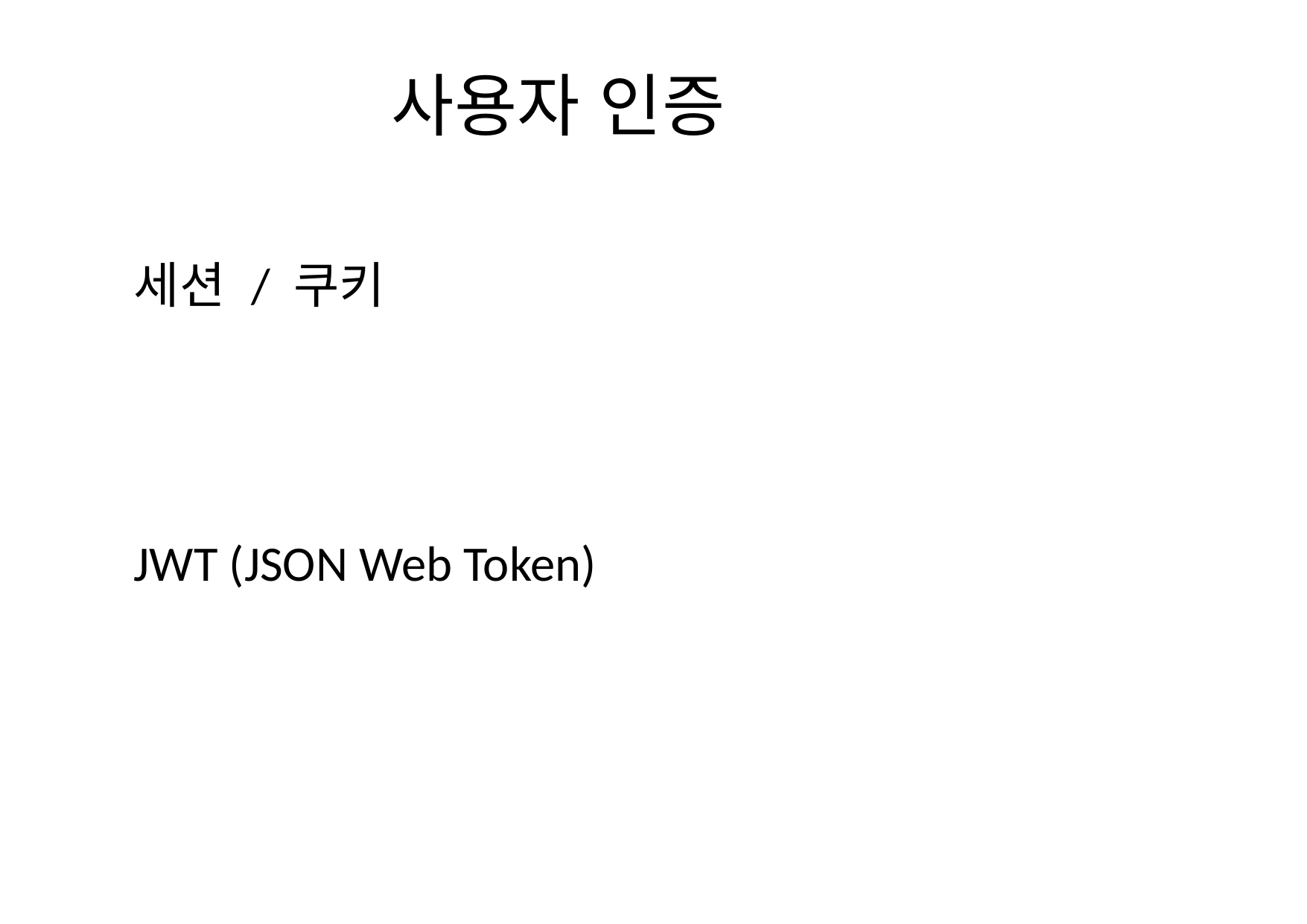

# 사용자 인증
세션 / 쿠키

JWT (JSON Web Token)